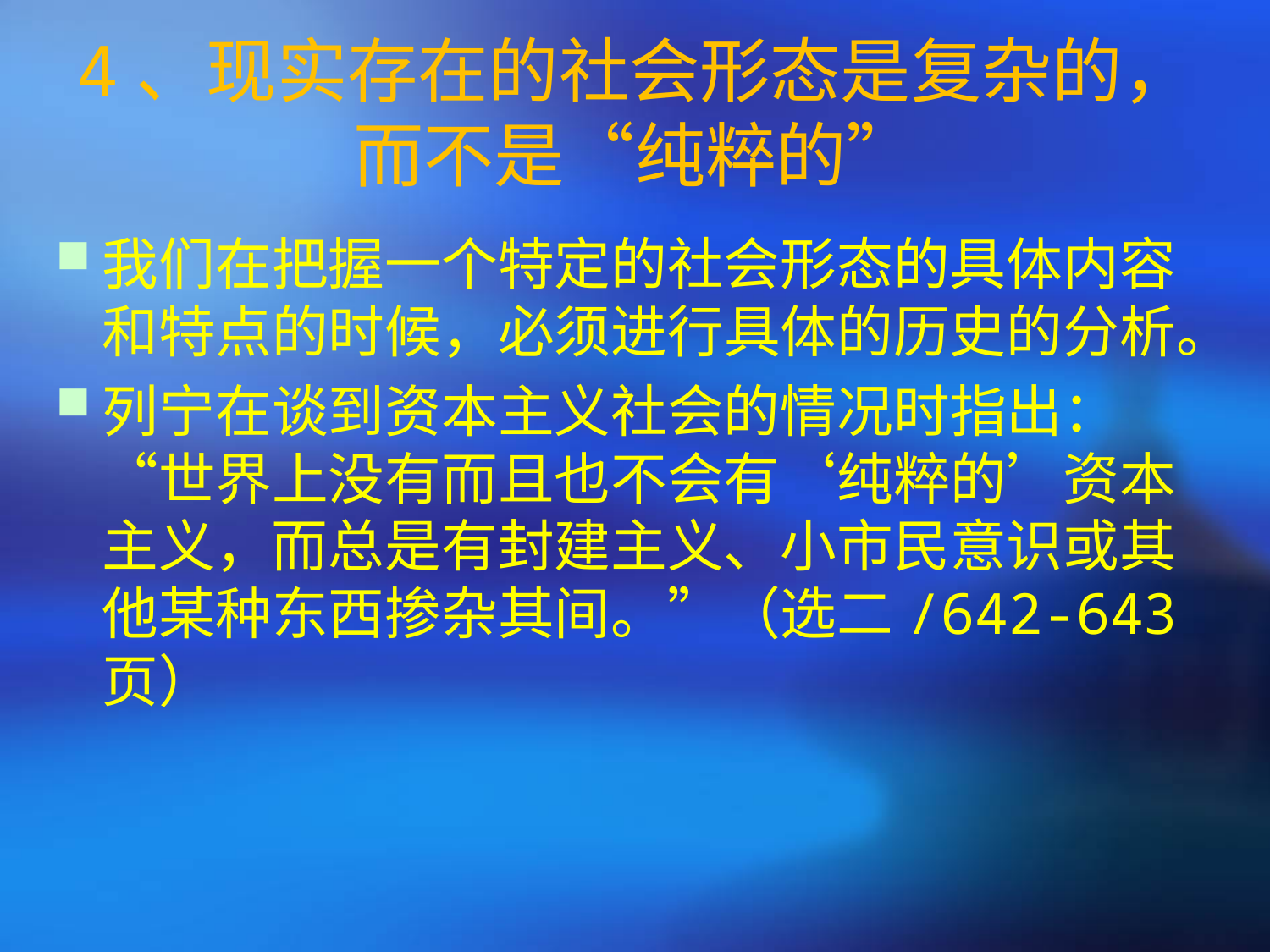

# 4、现实存在的社会形态是复杂的，而不是“纯粹的”
我们在把握一个特定的社会形态的具体内容和特点的时候，必须进行具体的历史的分析。
列宁在谈到资本主义社会的情况时指出：“世界上没有而且也不会有‘纯粹的’资本主义，而总是有封建主义、小市民意识或其他某种东西掺杂其间。”（选二/642-643页）